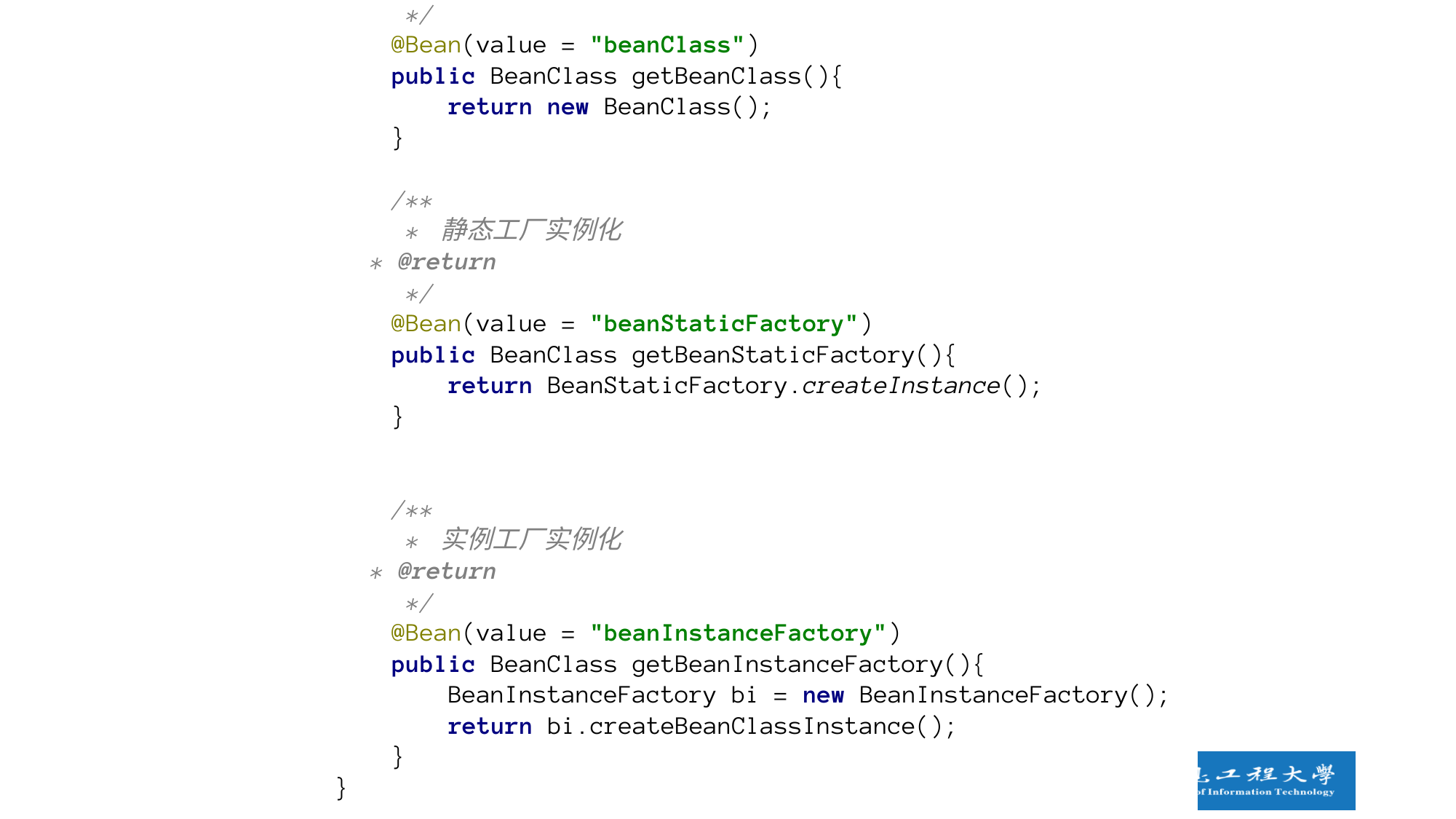

package config;
import instance.BeanClass;
import instance.BeanInstanceFactory;
import instance.BeanStaticFactory;
import org.springframework.context.annotation.Bean;
import org.springframework.context.annotation.Configuration;
/**
 * Created by wangchao on 2021/11/18.
 */
@Configuration
public class JavaConfig
{
    /**
     * 构造方法实例化
     * @return
     */
    @Bean(value = "beanClass")
    public BeanClass getBeanClass(){
        return new BeanClass();
    }
    /**
     * 静态工厂实例化
     * @return
     */
    @Bean(value = "beanStaticFactory")
    public BeanClass getBeanStaticFactory(){
        return BeanStaticFactory.createInstance();
    }
    /**
     * 实例工厂实例化
     * @return
     */
    @Bean(value = "beanInstanceFactory")
    public BeanClass getBeanInstanceFactory(){
        BeanInstanceFactory bi = new BeanInstanceFactory();
        return bi.createBeanClassInstance();
    }
}